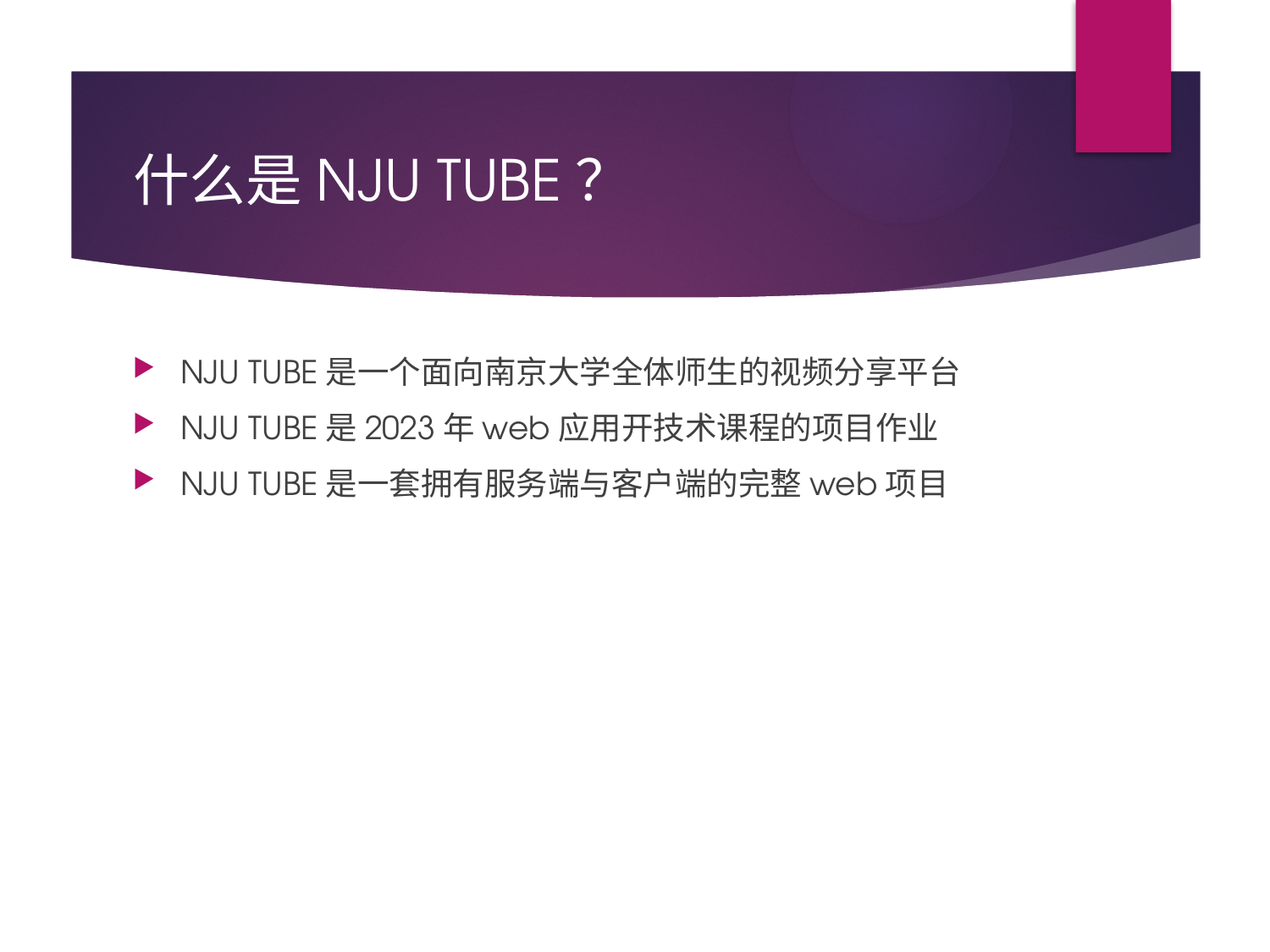

# 什么是NJU TUBE？
NJU TUBE是一个面向南京大学全体师生的视频分享平台
NJU TUBE是2023年web应用开技术课程的项目作业
NJU TUBE是一套拥有服务端与客户端的完整web项目